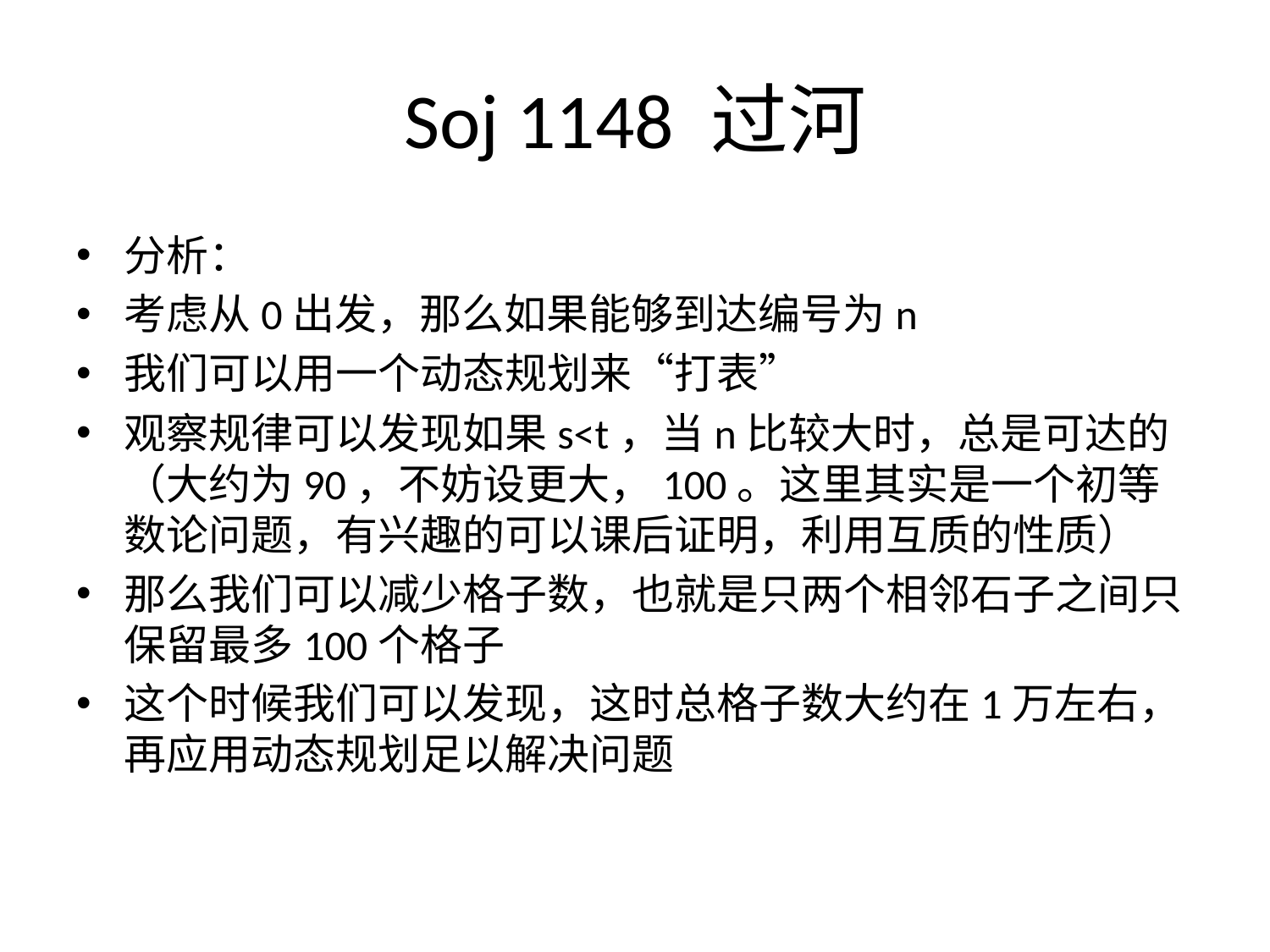

# Soj 1148 过河
分析：
考虑从0出发，那么如果能够到达编号为n
我们可以用一个动态规划来“打表”
观察规律可以发现如果s<t，当n比较大时，总是可达的（大约为90，不妨设更大，100。这里其实是一个初等数论问题，有兴趣的可以课后证明，利用互质的性质）
那么我们可以减少格子数，也就是只两个相邻石子之间只保留最多100个格子
这个时候我们可以发现，这时总格子数大约在1万左右，再应用动态规划足以解决问题